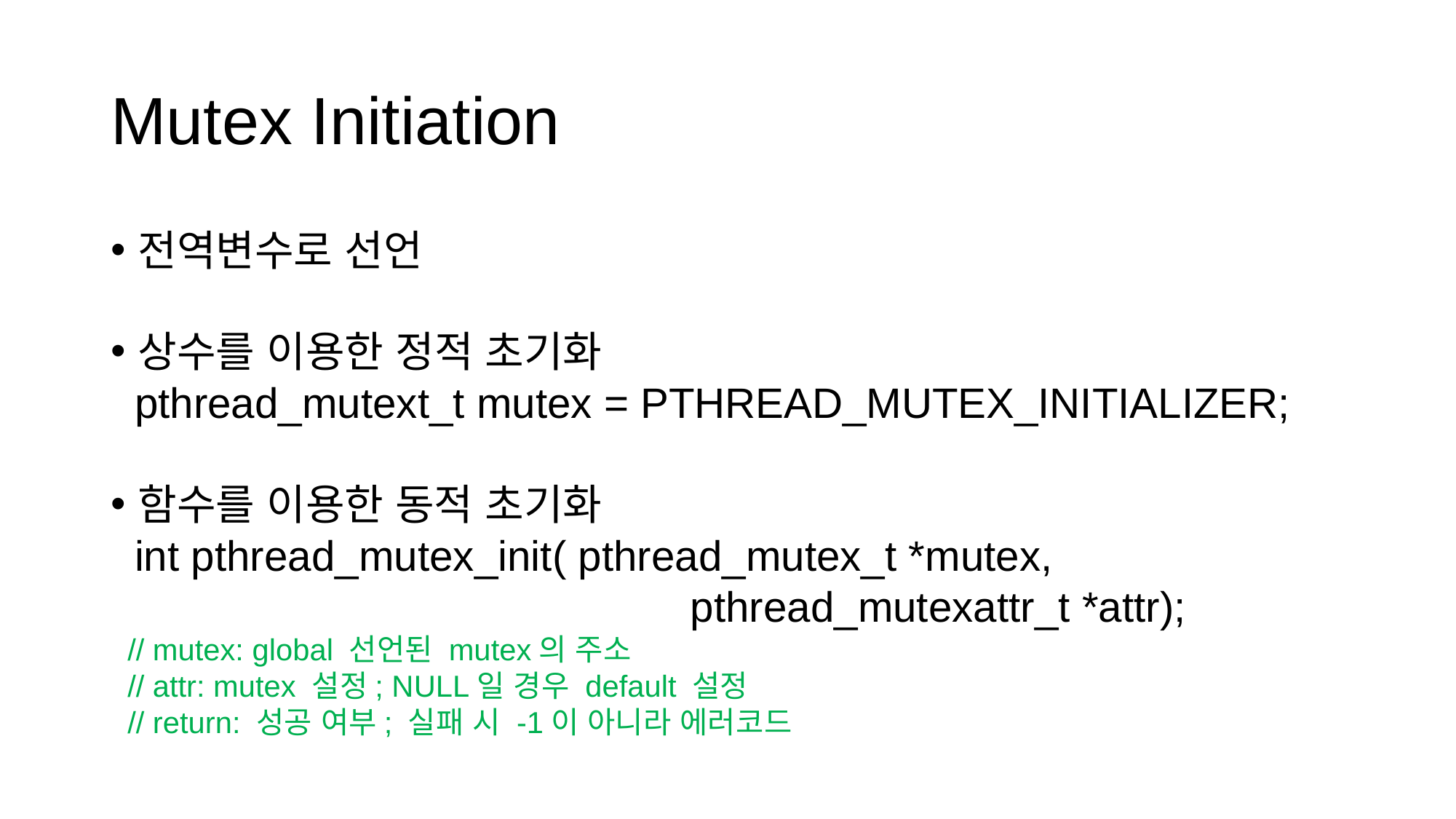

# Mutex Initiation
전역변수로 선언

상수를 이용한 정적 초기화
  pthread_mutext_t mutex = PTHREAD_MUTEX_INITIALIZER;

함수를 이용한 동적 초기화
  int pthread_mutex_init( pthread_mutex_t *mutex,
                                                 pthread_mutexattr_t *attr);
  // mutex: global 선언된 mutex의 주소
  // attr: mutex 설정; NULL일 경우 default 설정
  // return: 성공 여부; 실패 시 -1이 아니라 에러코드